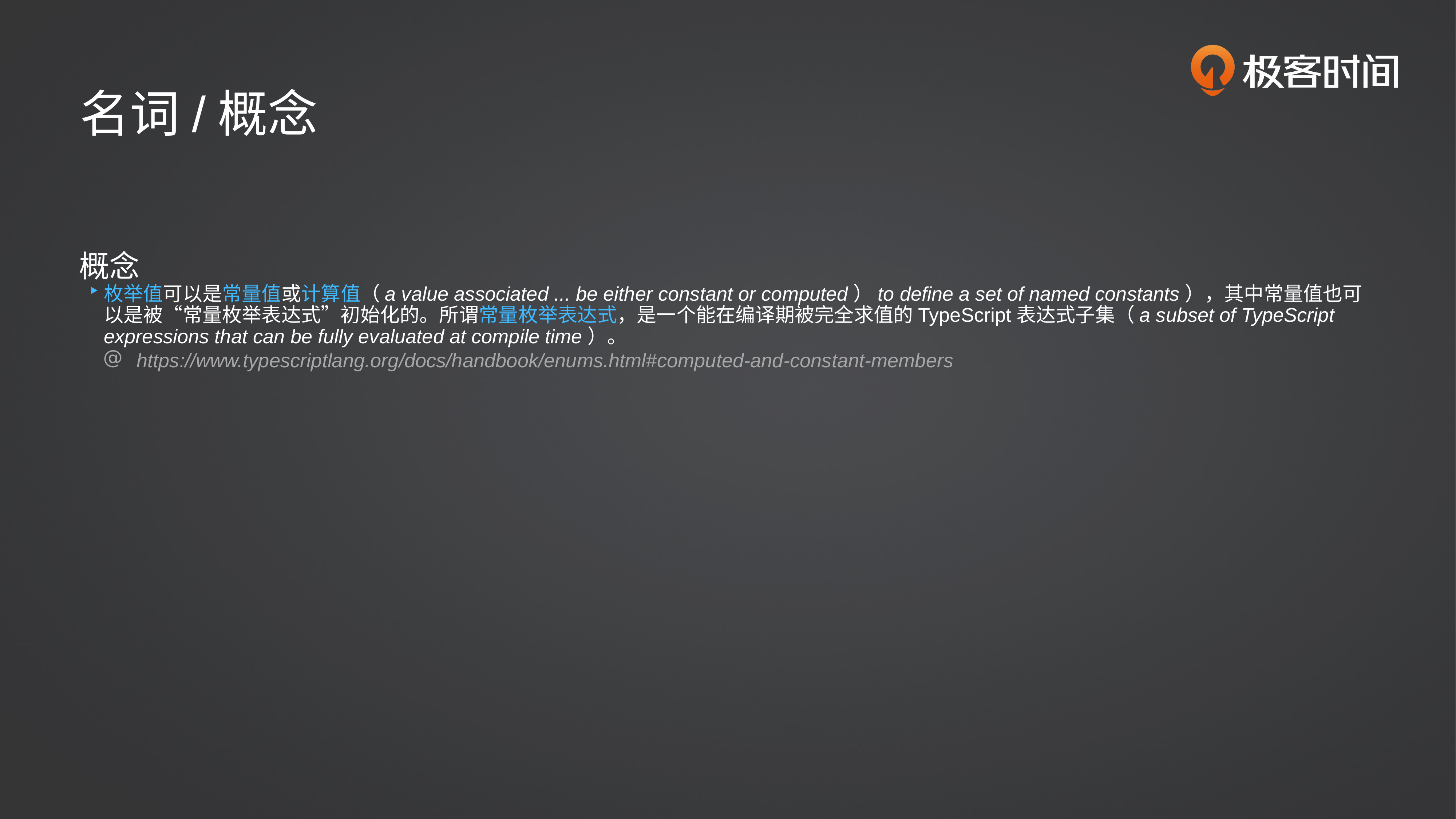

名词/概念
概念
枚举值可以是常量值或计算值（a value associated ... be either constant or computed）to define a set of named constants），其中常量值也可以是被“常量枚举表达式”初始化的。所谓常量枚举表达式，是一个能在编译期被完全求值的TypeScript表达式子集（a subset of TypeScript expressions that can be fully evaluated at compile time）。
https://www.typescriptlang.org/docs/handbook/enums.html#computed-and-constant-members